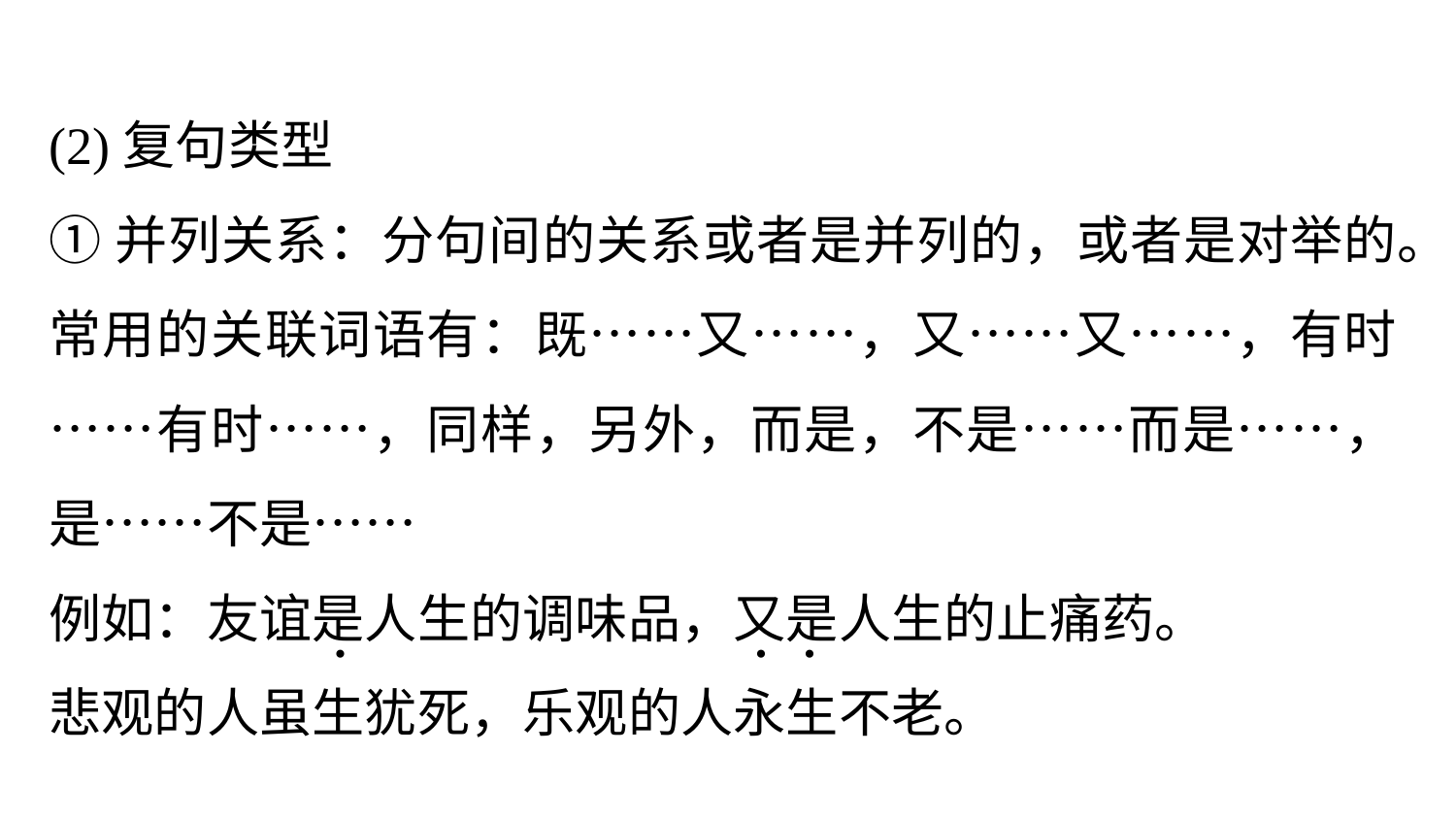

(2)复句类型
①并列关系：分句间的关系或者是并列的，或者是对举的。常用的关联词语有：既……又……，又……又……，有时……有时……，同样，另外，而是，不是……而是……，是……不是……
例如：友谊是人生的调味品，又是人生的止痛药。
悲观的人虽生犹死，乐观的人永生不老。
.
.   .